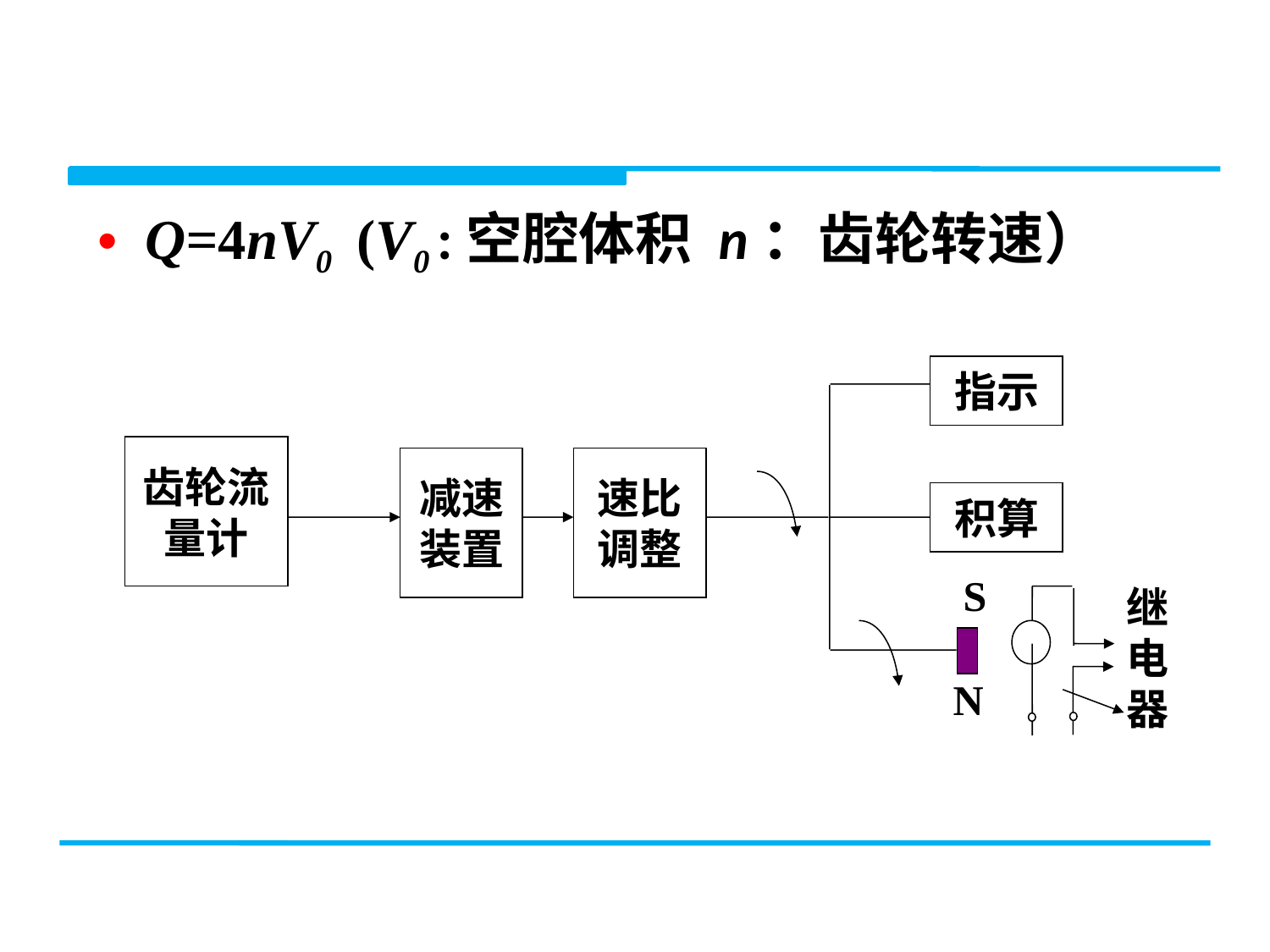

Q=4nV0   (V0 :空腔体积 n：齿轮转速）

指示

齿轮流
量计
减速
装置

速比
调整

积算

S

N

继电器